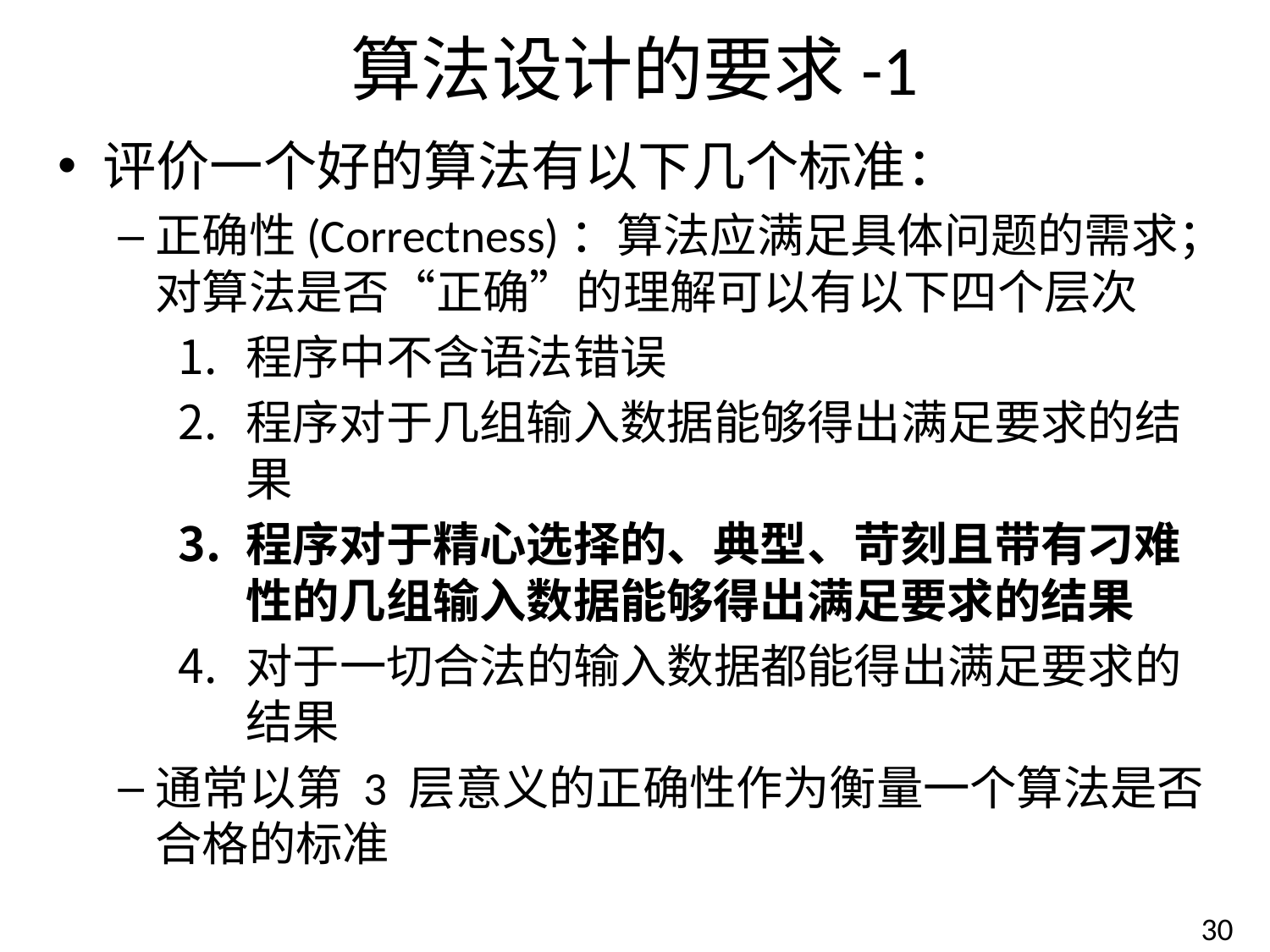

# 算法设计的要求-1
评价一个好的算法有以下几个标准：
正确性(Correctness)：算法应满足具体问题的需求；对算法是否“正确”的理解可以有以下四个层次
程序中不含语法错误
程序对于几组输入数据能够得出满足要求的结果
程序对于精心选择的、典型、苛刻且带有刁难性的几组输入数据能够得出满足要求的结果
对于一切合法的输入数据都能得出满足要求的结果
通常以第 3 层意义的正确性作为衡量一个算法是否合格的标准

30